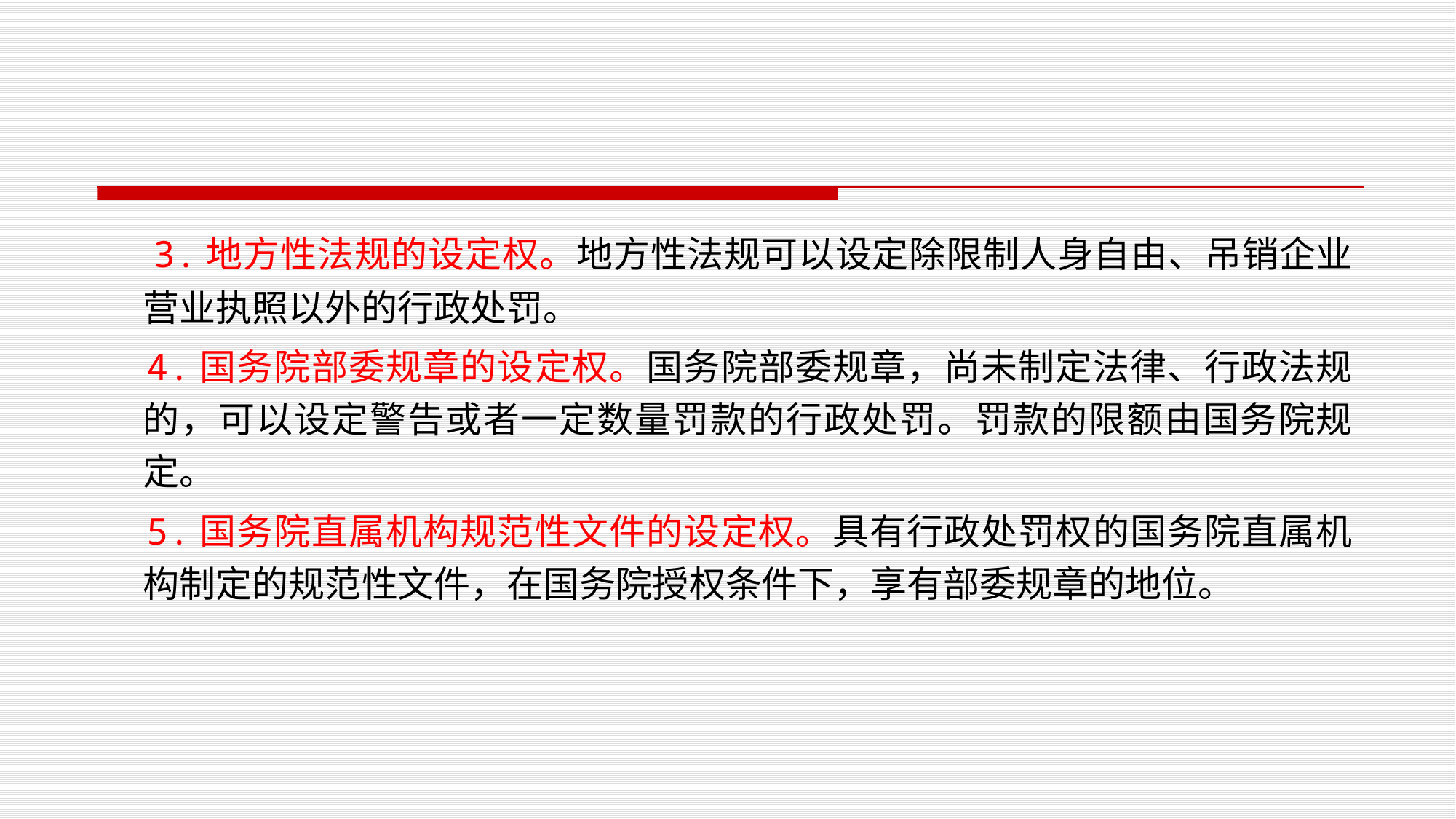

#
  3.地方性法规的设定权。地方性法规可以设定除限制人身自由、吊销企业营业执照以外的行政处罚。
  4.国务院部委规章的设定权。国务院部委规章，尚未制定法律、行政法规的，可以设定警告或者一定数量罚款的行政处罚。罚款的限额由国务院规定。
  5.国务院直属机构规范性文件的设定权。具有行政处罚权的国务院直属机构制定的规范性文件，在国务院授权条件下，享有部委规章的地位。